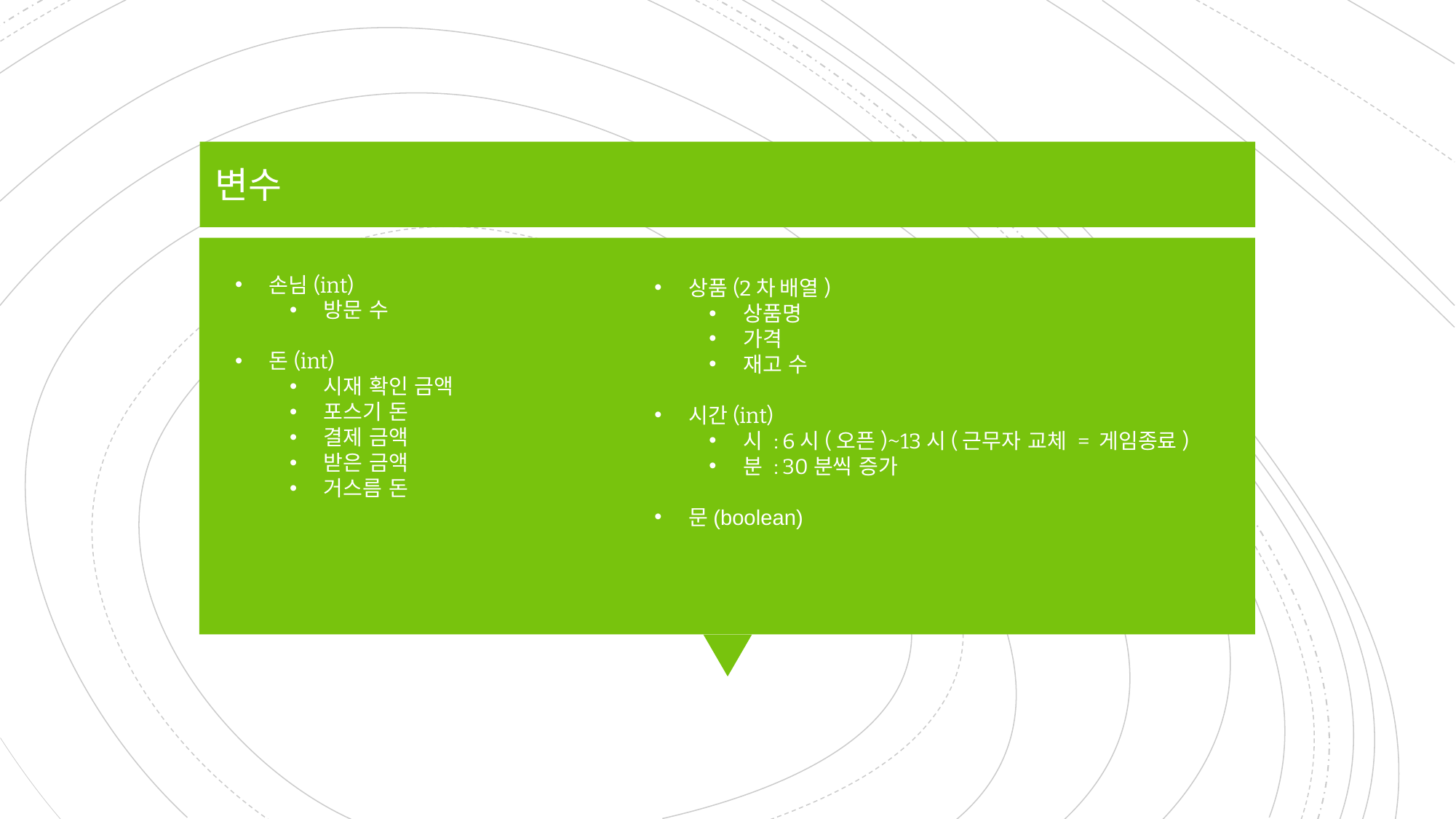

변수

상품(2차 배열)
상품명
가격
재고 수

시간(int)
시 : 6시(오픈)~13시(근무자 교체 = 게임종료)
분 : 30분씩 증가

문(boolean)

손님(int)
방문 수

돈(int)
시재 확인 금액
포스기 돈
결제 금액
받은 금액
거스름 돈